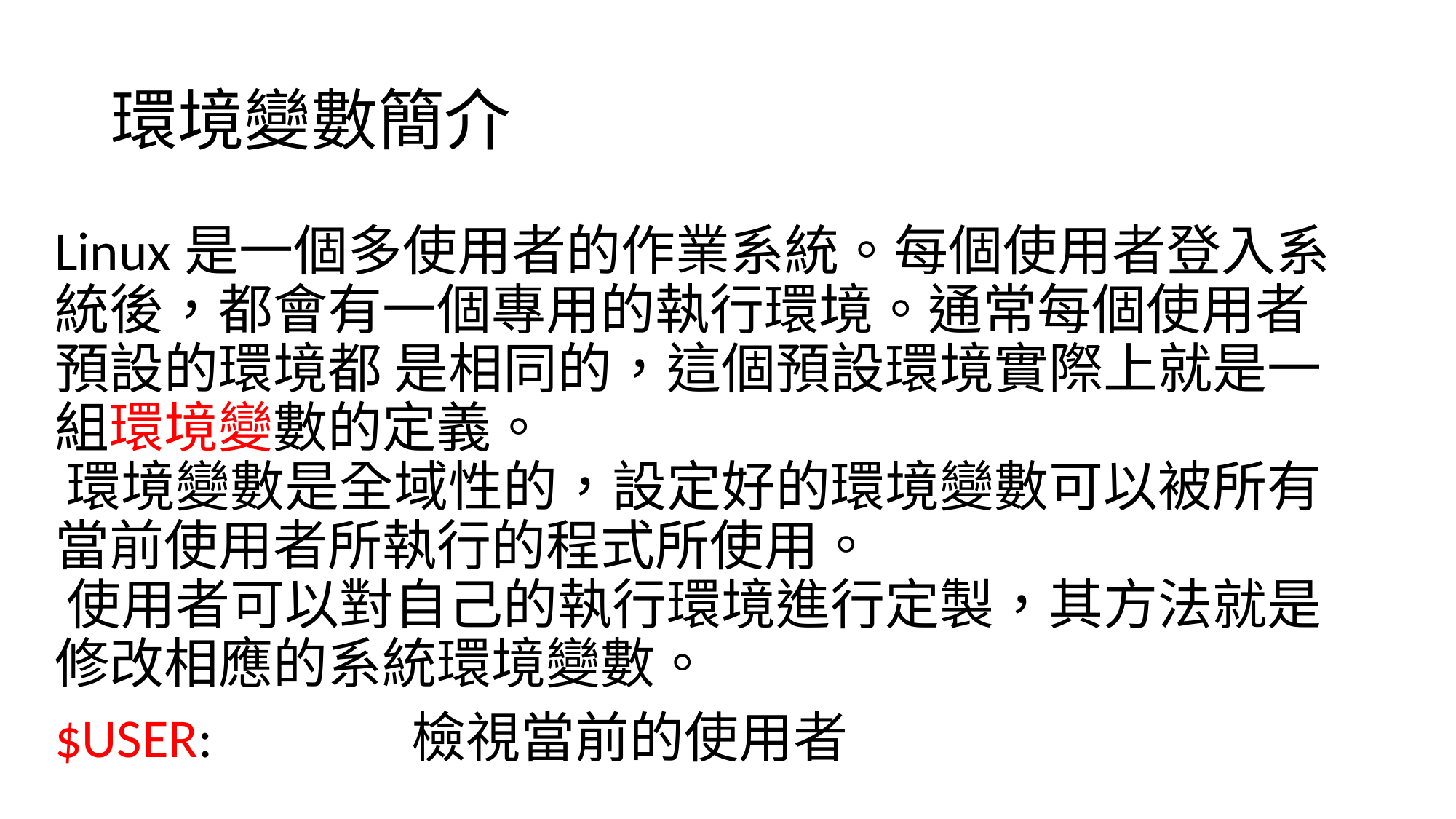

# 環境變數簡介
Linux是一個多使用者的作業系統。每個使用者登入系統後，都會有一個專用的執行環境。通常每個使用者預設的環境都 是相同的，這個預設環境實際上就是一組環境變數的定義。
 環境變數是全域性的，設定好的環境變數可以被所有當前使用者所執行的程式所使用。
 使用者可以對自己的執行環境進行定製，其方法就是修改相應的系統環境變數。
$USER:               檢視當前的使用者